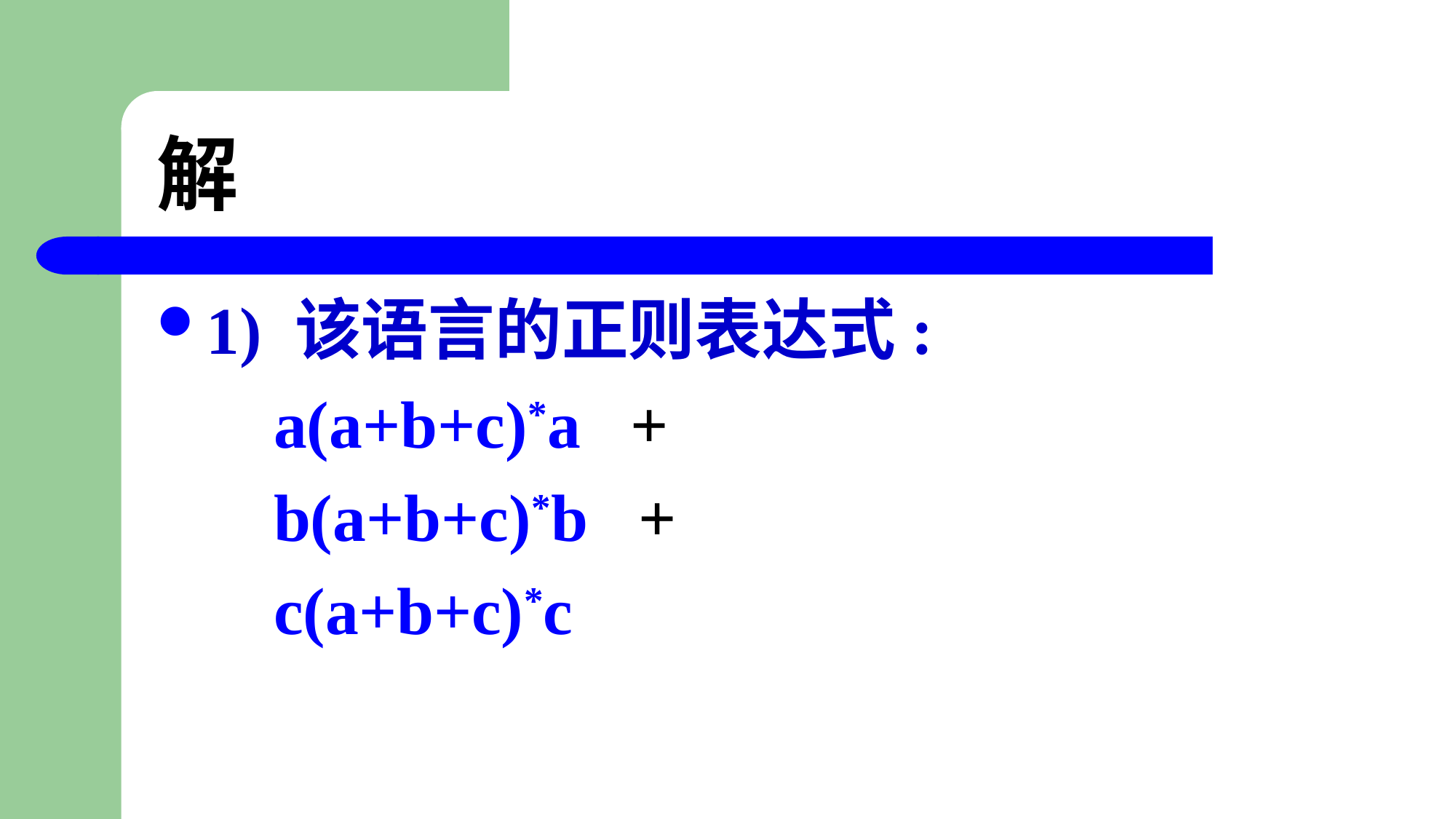

# 解
1) 该语言的正则表达式:
       a(a+b+c)*a   +
       b(a+b+c)*b   +
       c(a+b+c)*c